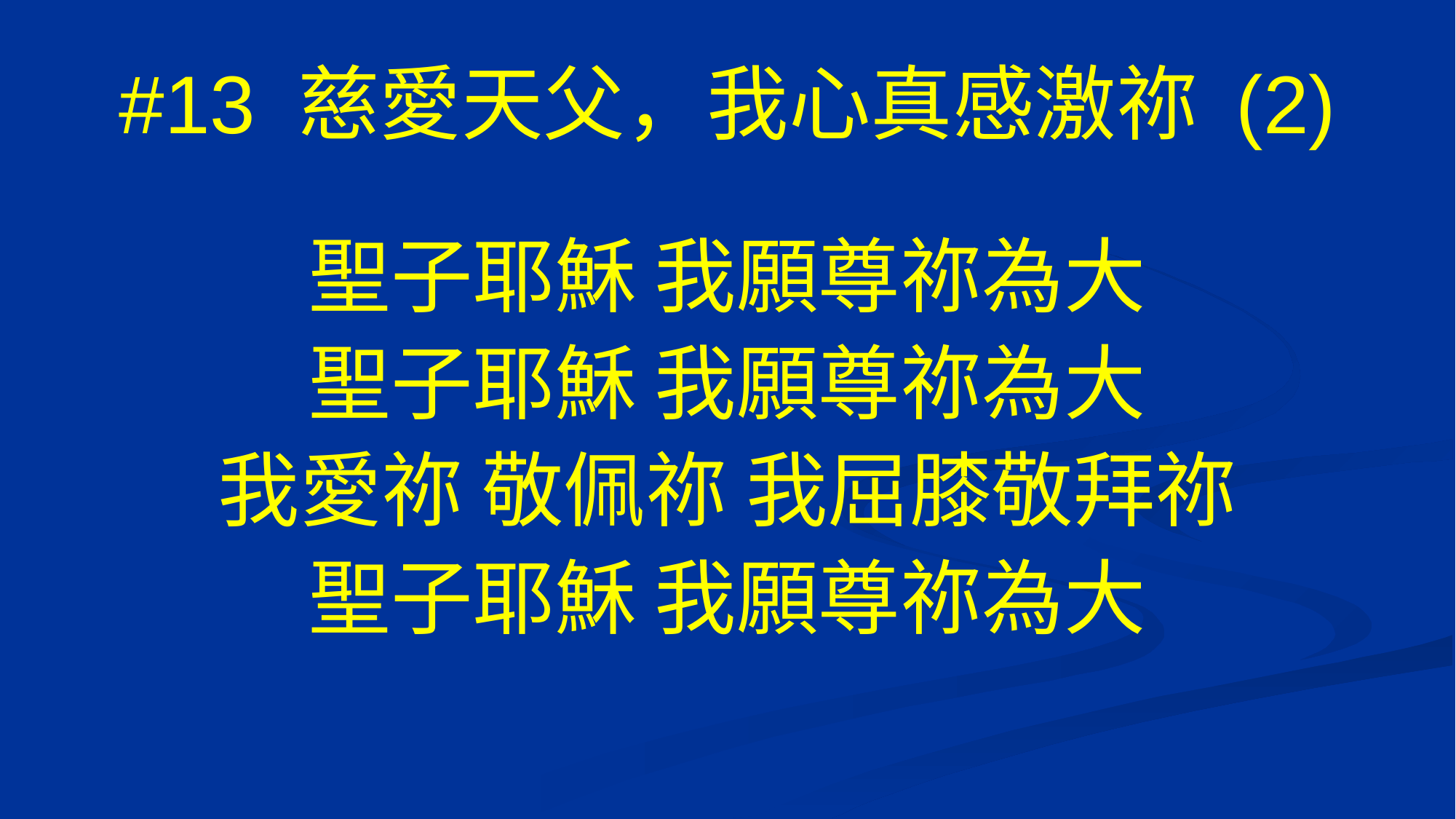

# #13 慈愛天父，我心真感激祢 (2)
聖子耶穌 我願尊祢為大
聖子耶穌 我願尊祢為大
我愛祢 敬佩祢 我屈膝敬拜祢
聖子耶穌 我願尊祢為大